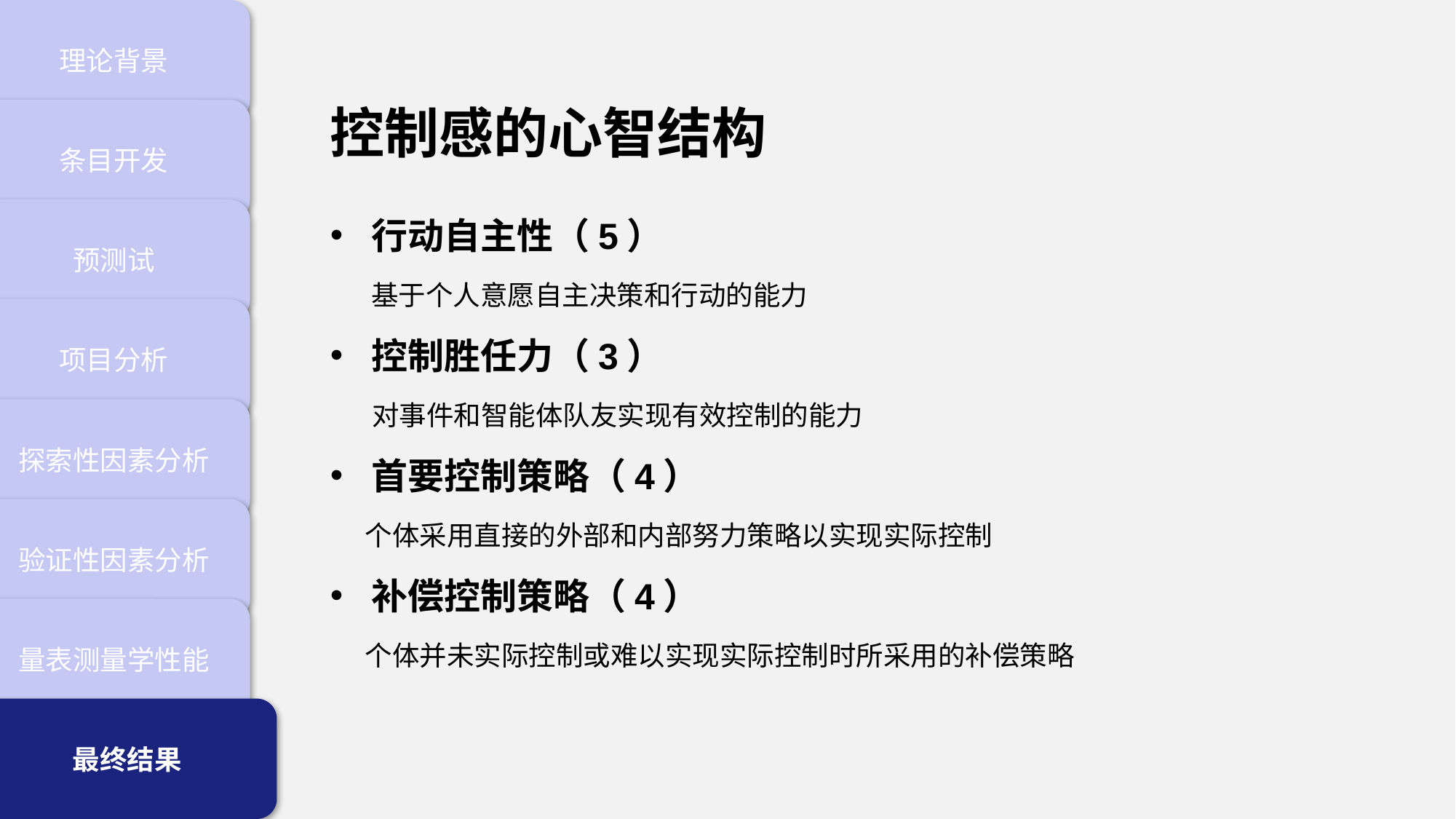

理论背景
控制感的心智结构
行动自主性（5）
     基于个人意愿自主决策和行动的能力
控制胜任力（3）
     对事件和智能体队友实现有效控制的能力
首要控制策略（4）
    个体采用直接的外部和内部努力策略以实现实际控制
补偿控制策略（4）
    个体并未实际控制或难以实现实际控制时所采用的补偿策略
条目开发
预测试
项目分析
探索性因素分析
验证性因素分析
量表测量学性能
最终结果